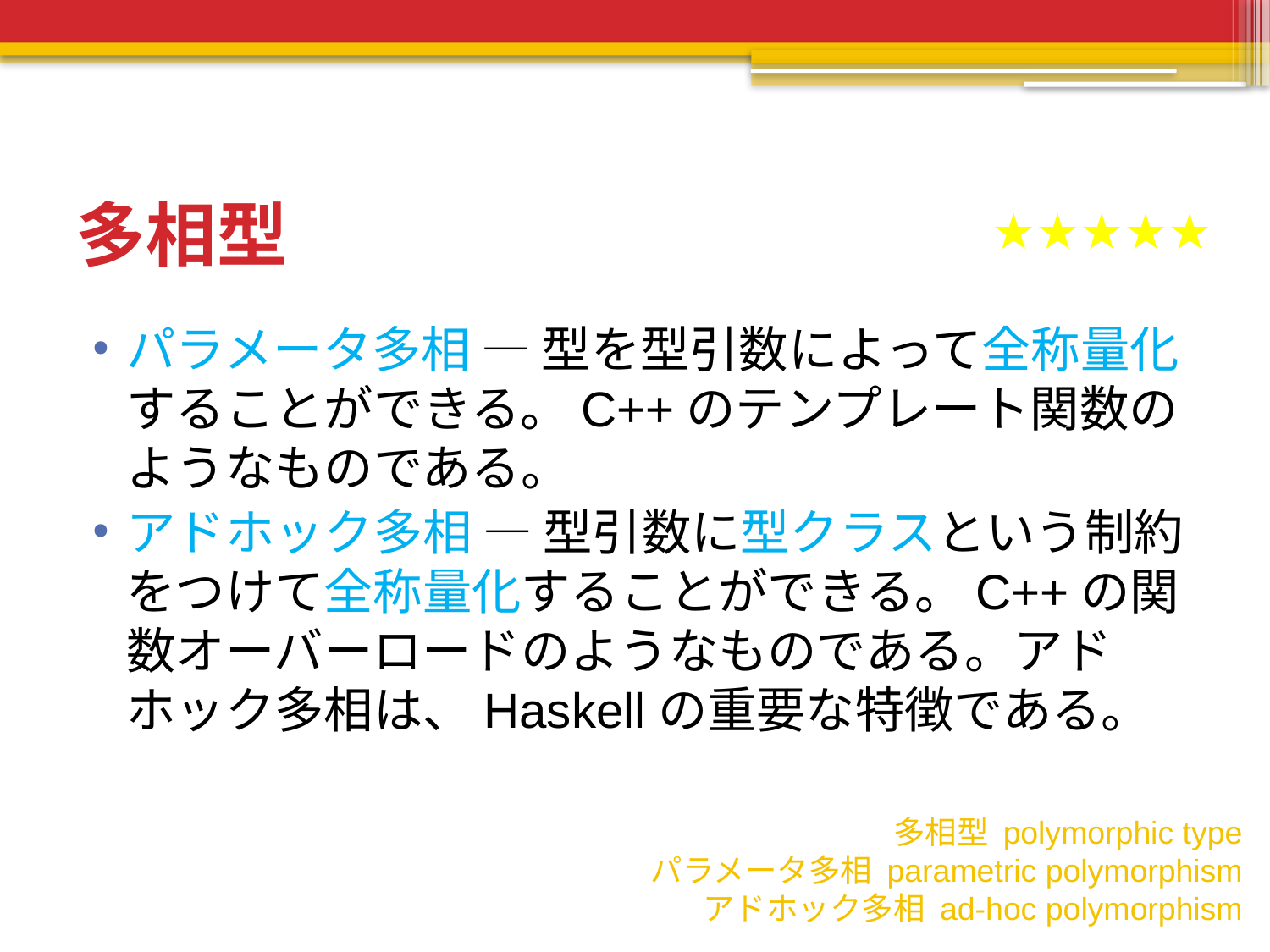

# 多相型
★★★★★
パラメータ多相 ― 型を型引数によって全称量化することができる。C++のテンプレート関数のようなものである。
アドホック多相 ― 型引数に型クラスという制約をつけて全称量化することができる。C++の関数オーバーロードのようなものである。アドホック多相は、Haskellの重要な特徴である。
多相型 polymorphic type
パラメータ多相 parametric polymorphism
アドホック多相 ad-hoc polymorphism